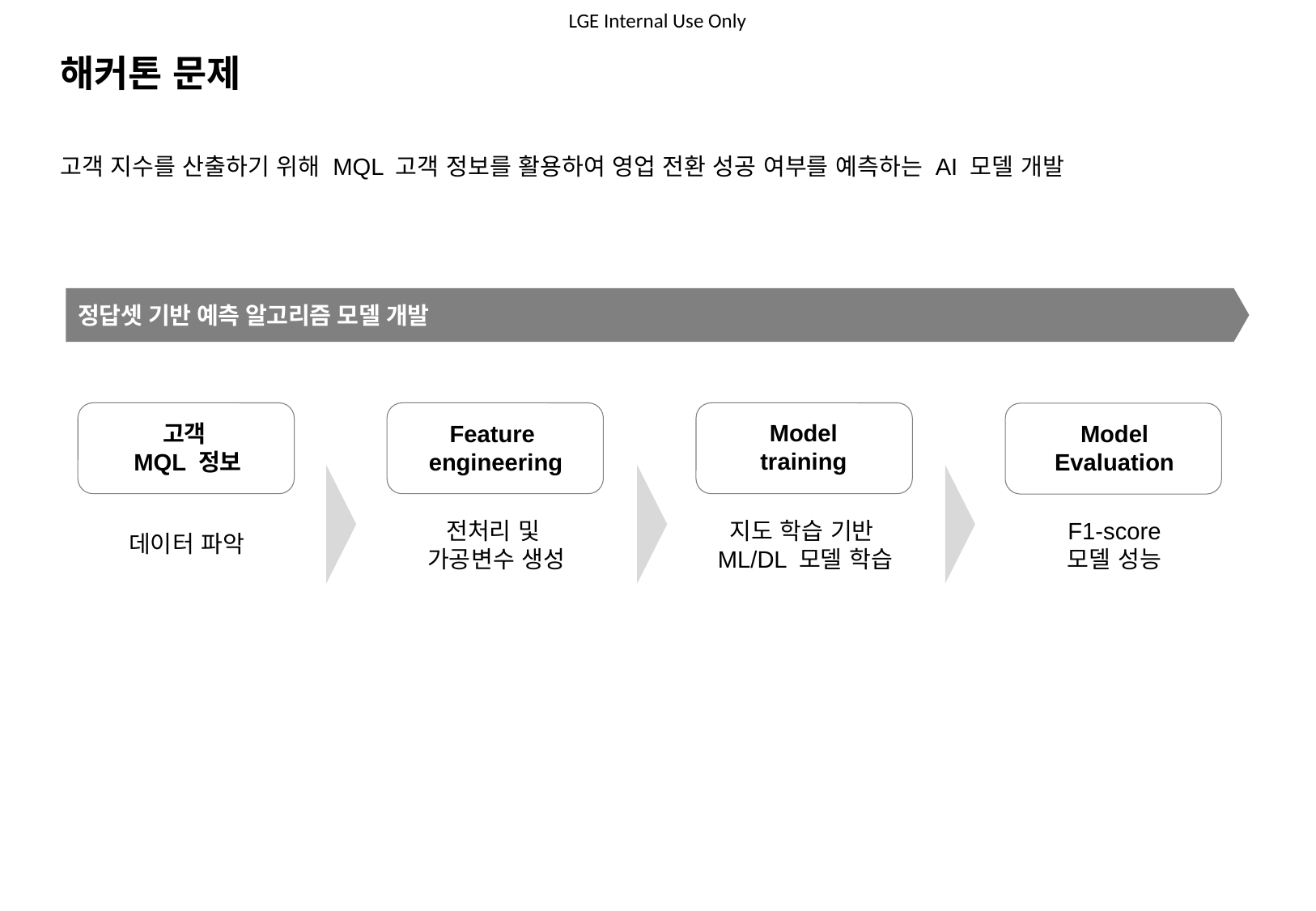

해커톤 문제
고객 지수를 산출하기 위해 MQL 고객 정보를 활용하여 영업 전환 성공 여부를 예측하는 AI 모델 개발
정답셋 기반 예측 알고리즘 모델 개발

Model
training
고객
MQL 정보
Feature
engineering
Model
Evaluation

F1-score
모델 성능
전처리 및
가공변수 생성
지도 학습 기반
ML/DL 모델 학습
데이터 파악